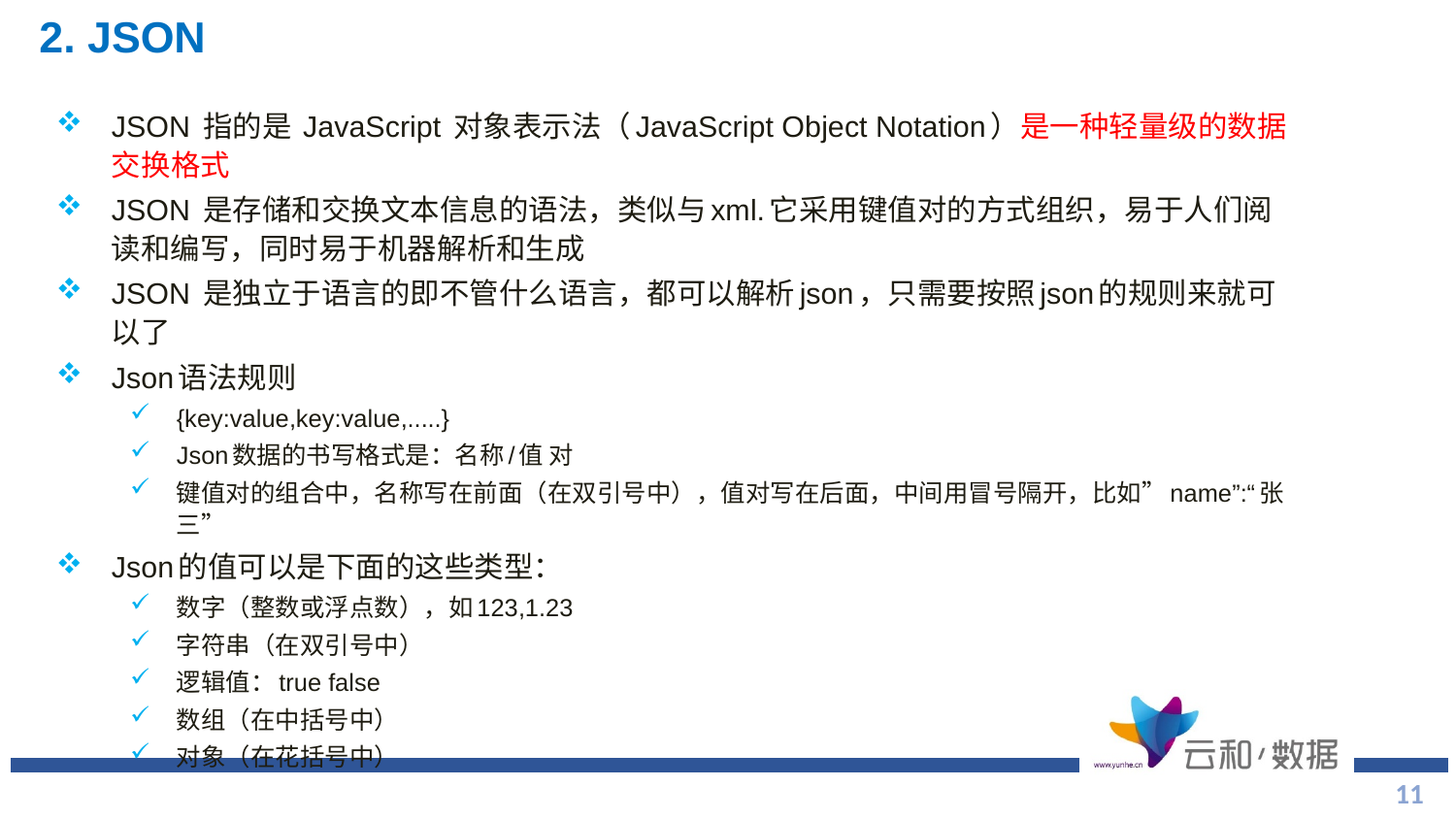

# 2. JSON
JSON 指的是 JavaScript 对象表示法（JavaScript Object Notation）是一种轻量级的数据交换格式
JSON 是存储和交换文本信息的语法，类似与xml.它采用键值对的方式组织，易于人们阅读和编写，同时易于机器解析和生成
JSON 是独立于语言的即不管什么语言，都可以解析json，只需要按照json的规则来就可以了
Json语法规则
{key:value,key:value,.....}
Json数据的书写格式是：名称/值 对
键值对的组合中，名称写在前面（在双引号中），值对写在后面，中间用冒号隔开，比如”name”:“张三”
Json的值可以是下面的这些类型：
数字（整数或浮点数），如123,1.23
字符串（在双引号中）
逻辑值：true false
数组（在中括号中）
对象（在花括号中）
11